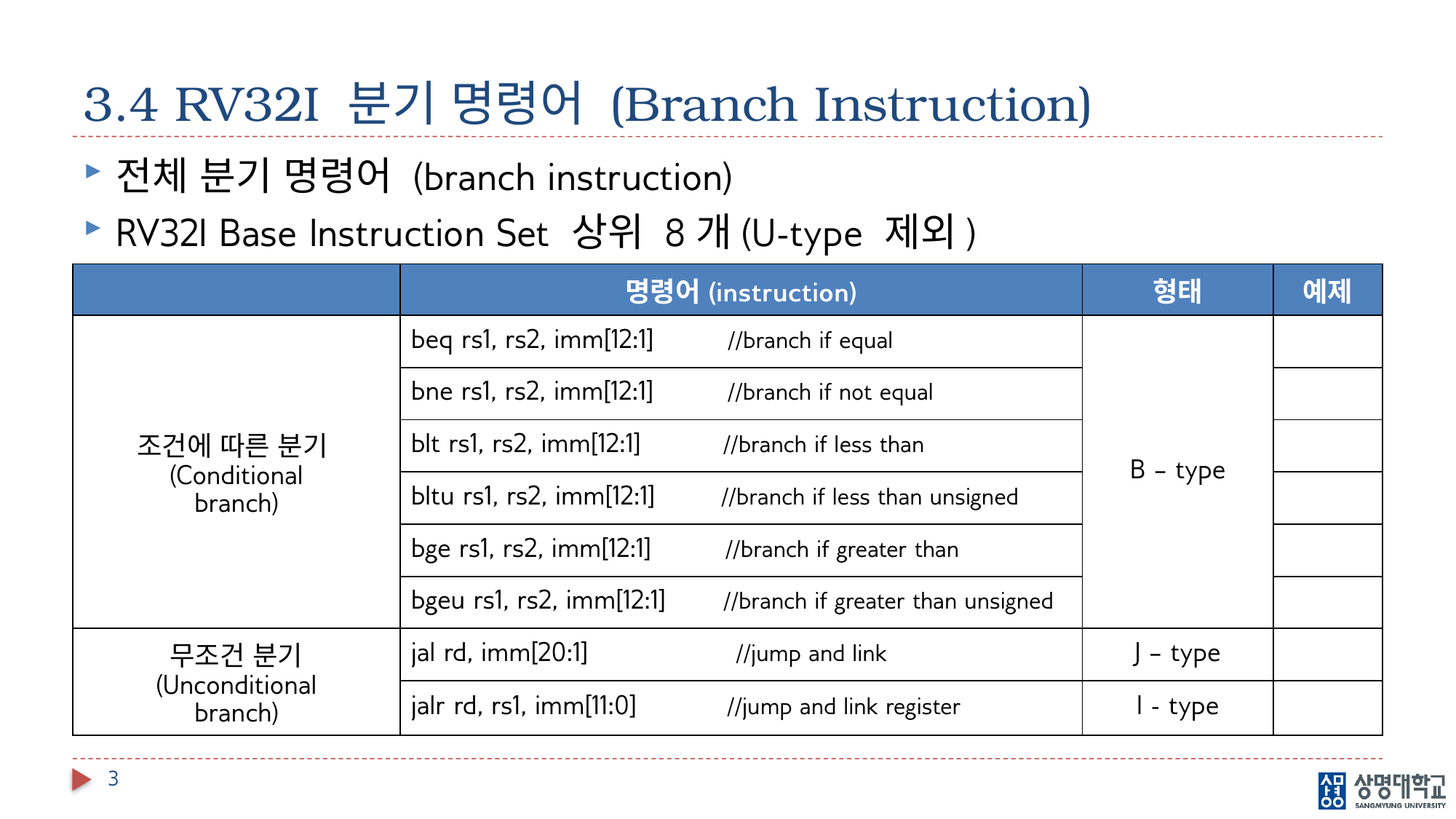

# 3.4 RV32I 분기 명령어 (Branch Instruction)
전체 분기 명령어 (branch instruction)
RV32I Base Instruction Set 상위 8개(U-type 제외)

|  | 명령어(instruction) | 형태 | 예제 |
| --- | --- | --- | --- |
| 조건에 따른 분기 (Conditional branch) | beq rs1, rs2, imm[12:1] //branch if equal | B – type |  |
|  | bne rs1, rs2, imm[12:1] //branch if not equal |  |  |
|  | blt rs1, rs2, imm[12:1] //branch if less than |  |  |
|  | bltu rs1, rs2, imm[12:1] //branch if less than unsigned |  |  |
|  | bge rs1, rs2, imm[12:1] //branch if greater than |  |  |
|  | bgeu rs1, rs2, imm[12:1] //branch if greater than unsigned |  |  |
| 무조건 분기 (Unconditional branch) | jal rd, imm[20:1] //jump and link | J – type |  |
|  | jalr rd, rs1, imm[11:0] //jump and link register | I - type |  |
3